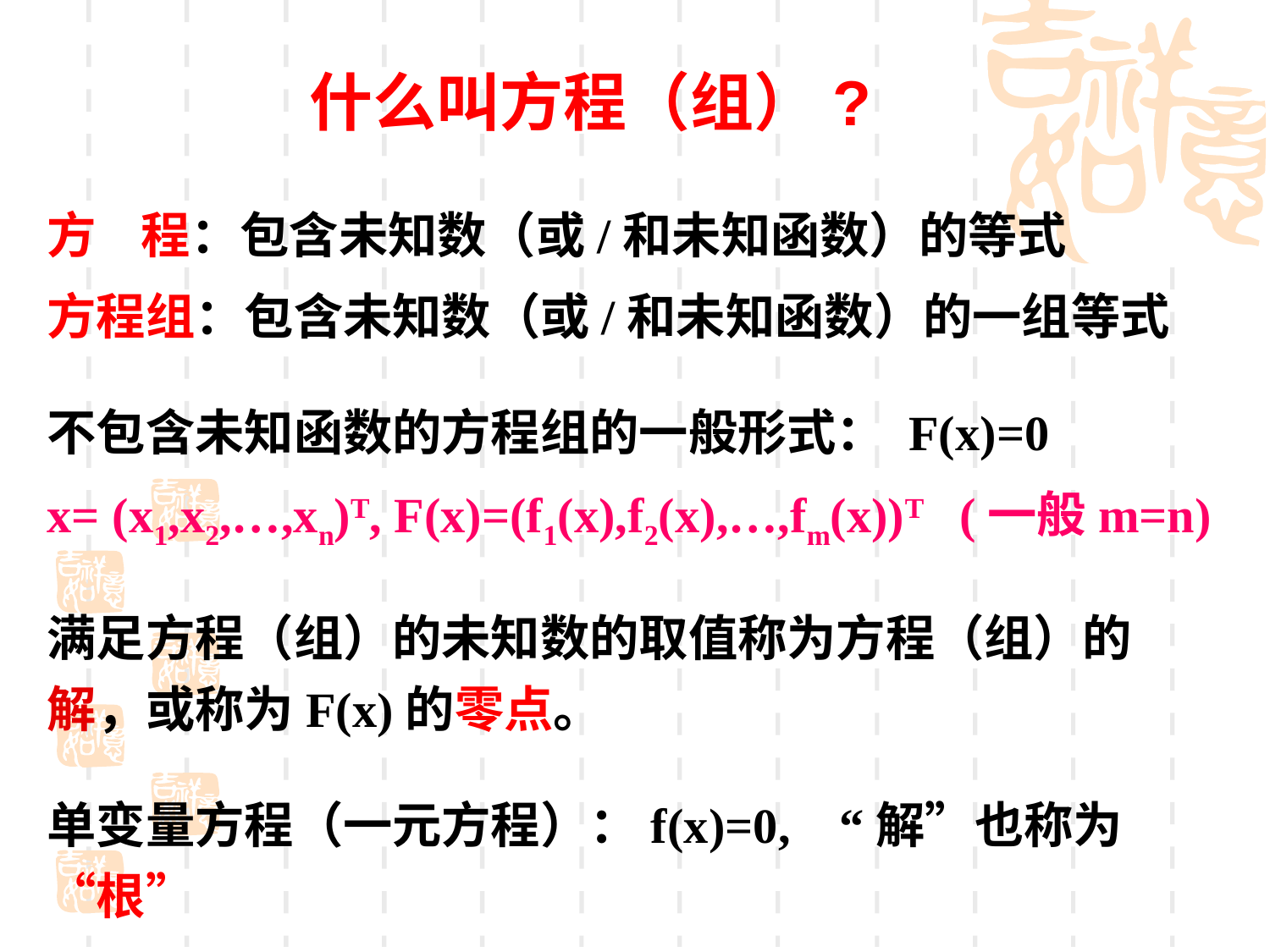

什么叫方程（组）?
方    程：包含未知数（或/和未知函数）的等式
方程组：包含未知数（或/和未知函数）的一组等式

不包含未知函数的方程组的一般形式： F(x)=0
x= (x1,x2,…,xn)T, F(x)=(f1(x),f2(x),…,fm(x))T     (一般m=n)

满足方程（组）的未知数的取值称为方程（组）的解，或称为F(x)的零点。

单变量方程（一元方程）：f(x)=0,    “解”也称为“根”